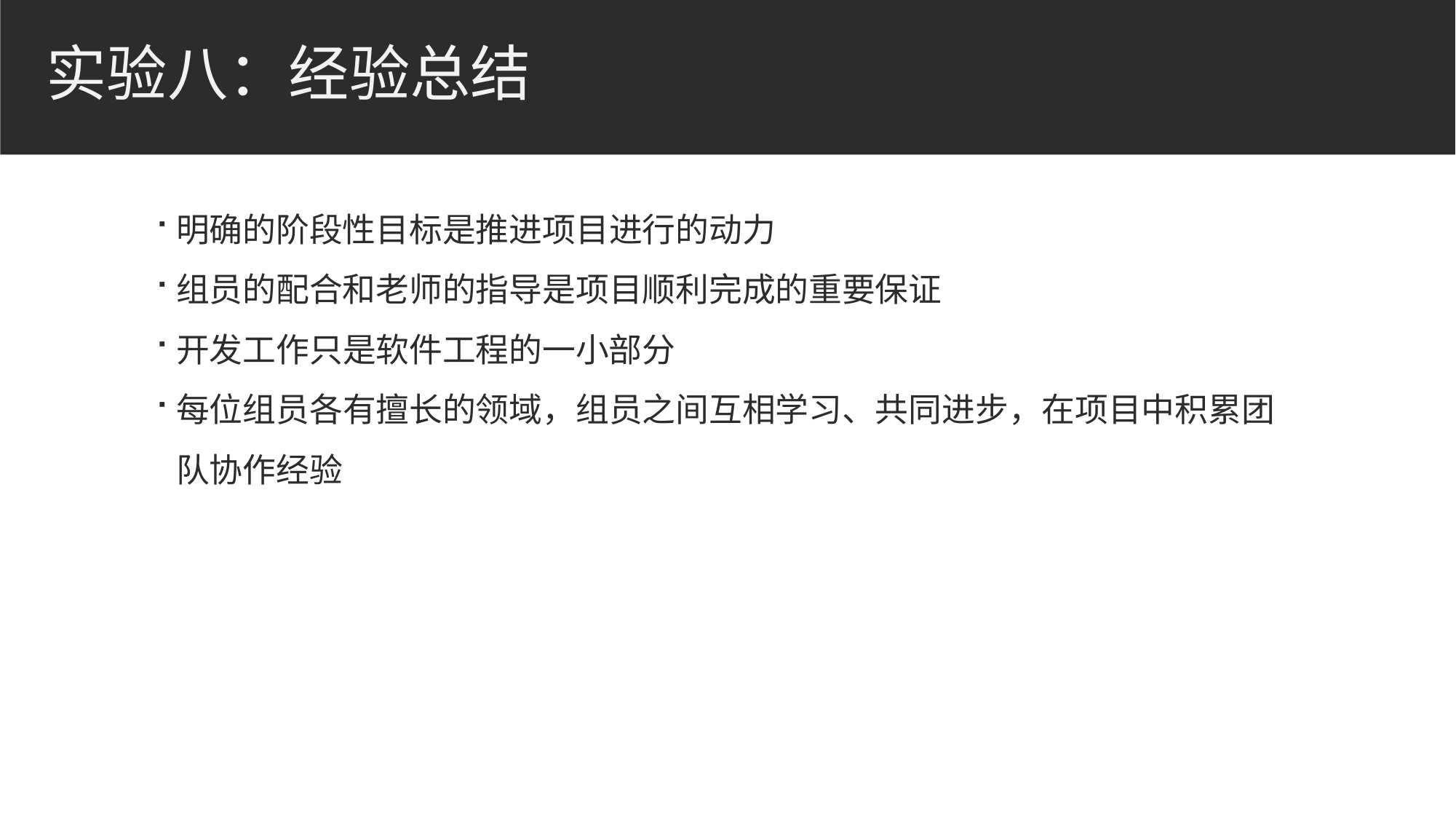

# 实验八：经验总结
明确的阶段性目标是推进项目进行的动力
组员的配合和老师的指导是项目顺利完成的重要保证
开发工作只是软件工程的一小部分
每位组员各有擅长的领域，组员之间互相学习、共同进步，在项目中积累团队协作经验